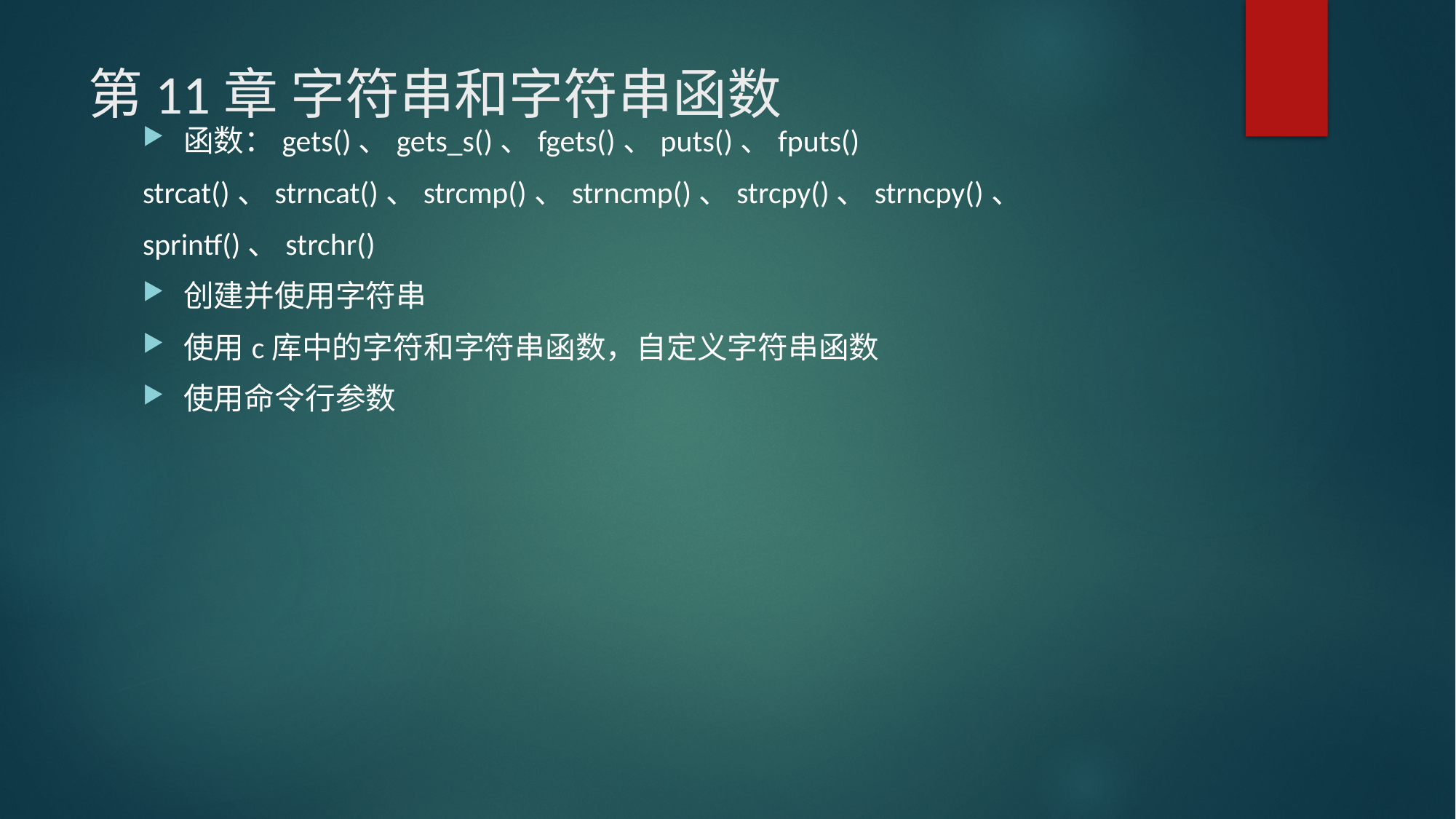

# 第11章 字符串和字符串函数
函数：gets()、gets_s()、fgets()、puts()、fputs()
strcat()、strncat()、strcmp()、strncmp()、strcpy()、strncpy()、
sprintf()、strchr()
创建并使用字符串
使用c库中的字符和字符串函数，自定义字符串函数
使用命令行参数